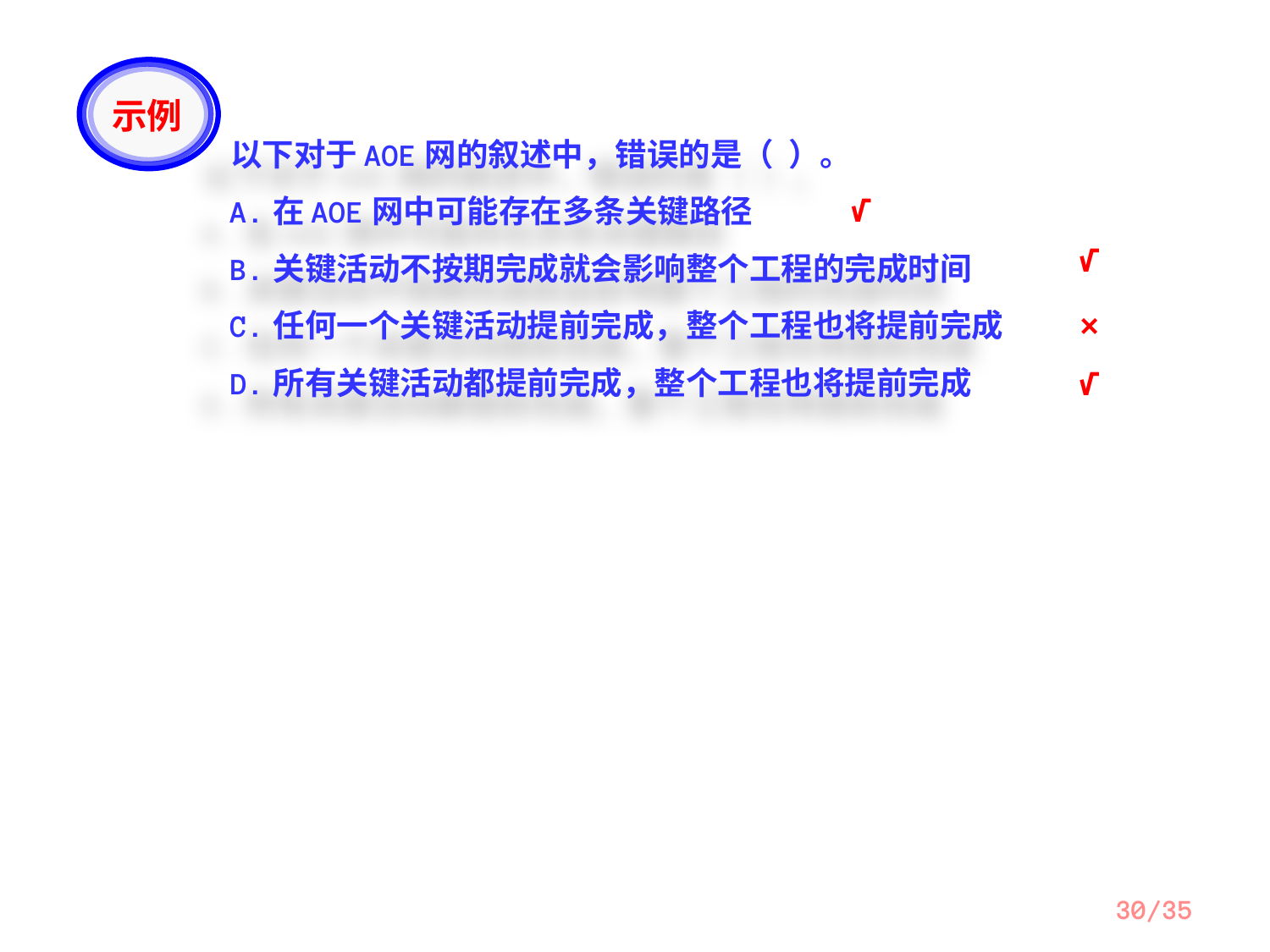

示例
以下对于AOE网的叙述中，错误的是（  ）。
A.在AOE网中可能存在多条关键路径
B.关键活动不按期完成就会影响整个工程的完成时间
C.任何一个关键活动提前完成，整个工程也将提前完成
D.所有关键活动都提前完成，整个工程也将提前完成
√
√
×
√
30/35